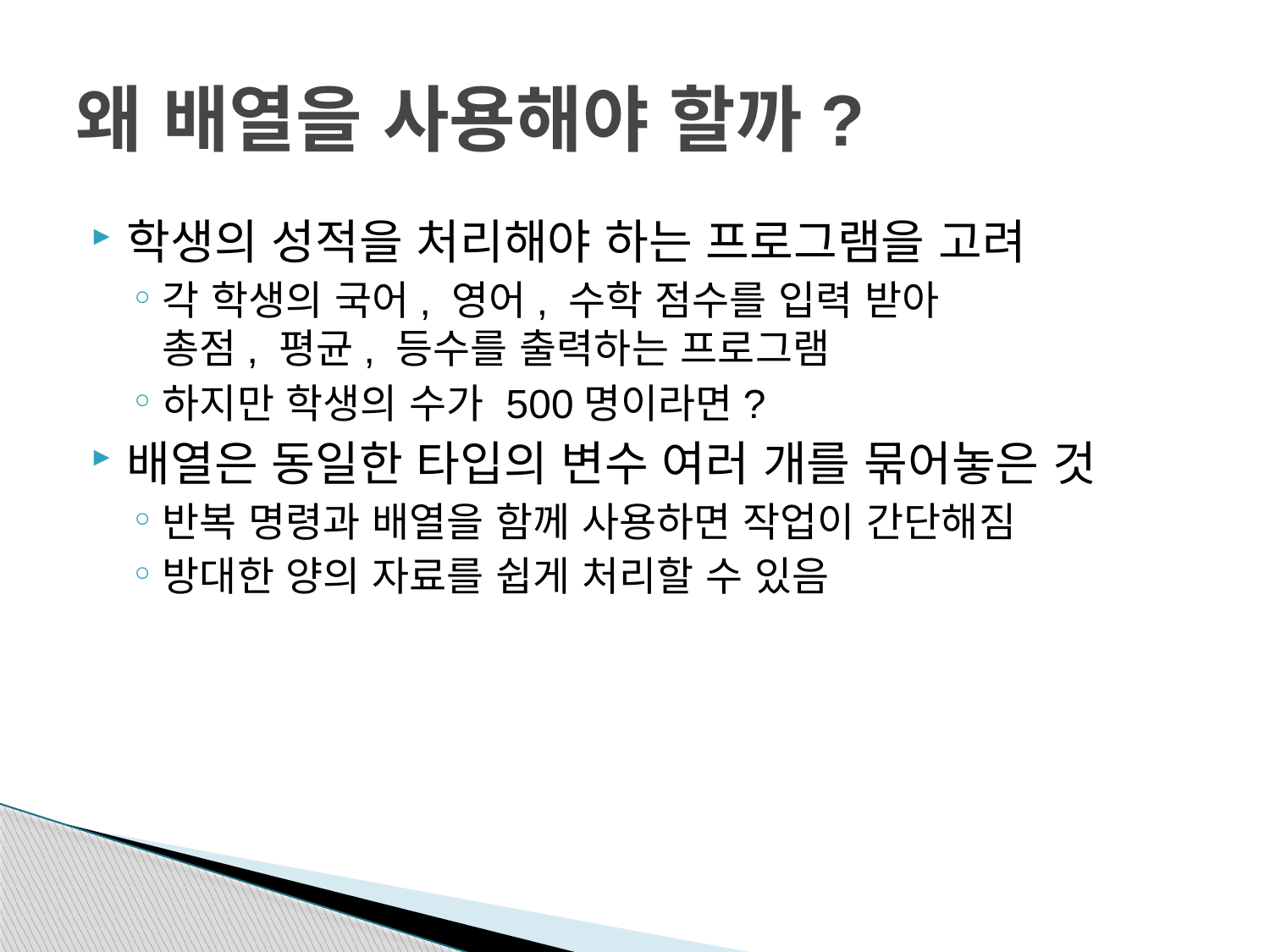

# 왜 배열을 사용해야 할까?
학생의 성적을 처리해야 하는 프로그램을 고려
각 학생의 국어, 영어, 수학 점수를 입력 받아
총점, 평균, 등수를 출력하는 프로그램
하지만 학생의 수가 500명이라면?
배열은 동일한 타입의 변수 여러 개를 묶어놓은 것
반복 명령과 배열을 함께 사용하면 작업이 간단해짐
방대한 양의 자료를 쉽게 처리할 수 있음